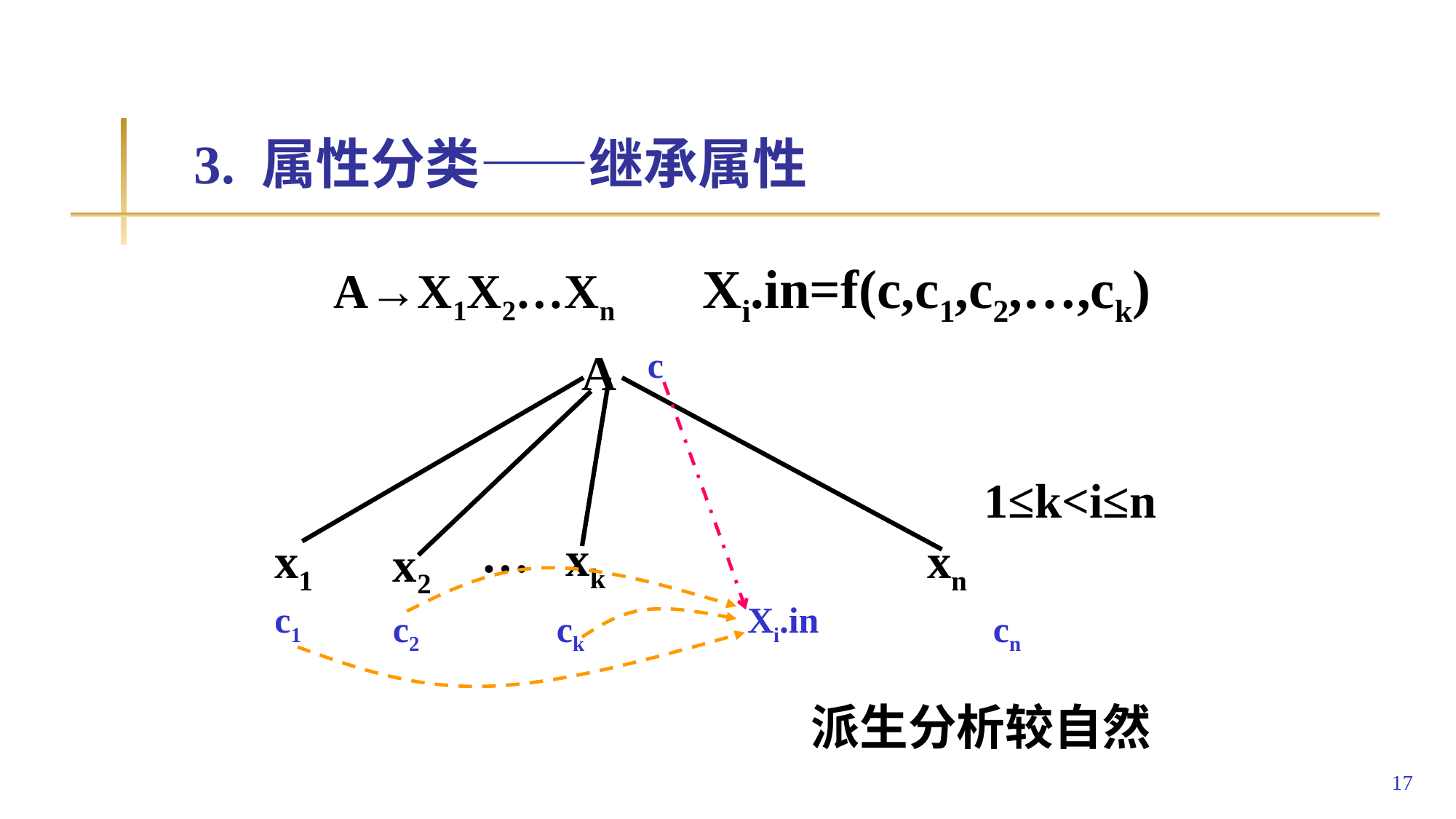

# 3. 属性分类——继承属性
A→X1X2…Xn	Xi.in=f(c,c1,c2,…,ck)
A

…
xk
xn
x1
x2
c
c1
Xi.in
c2
ck
cn

1≤k<i≤n

派生分析较自然
17